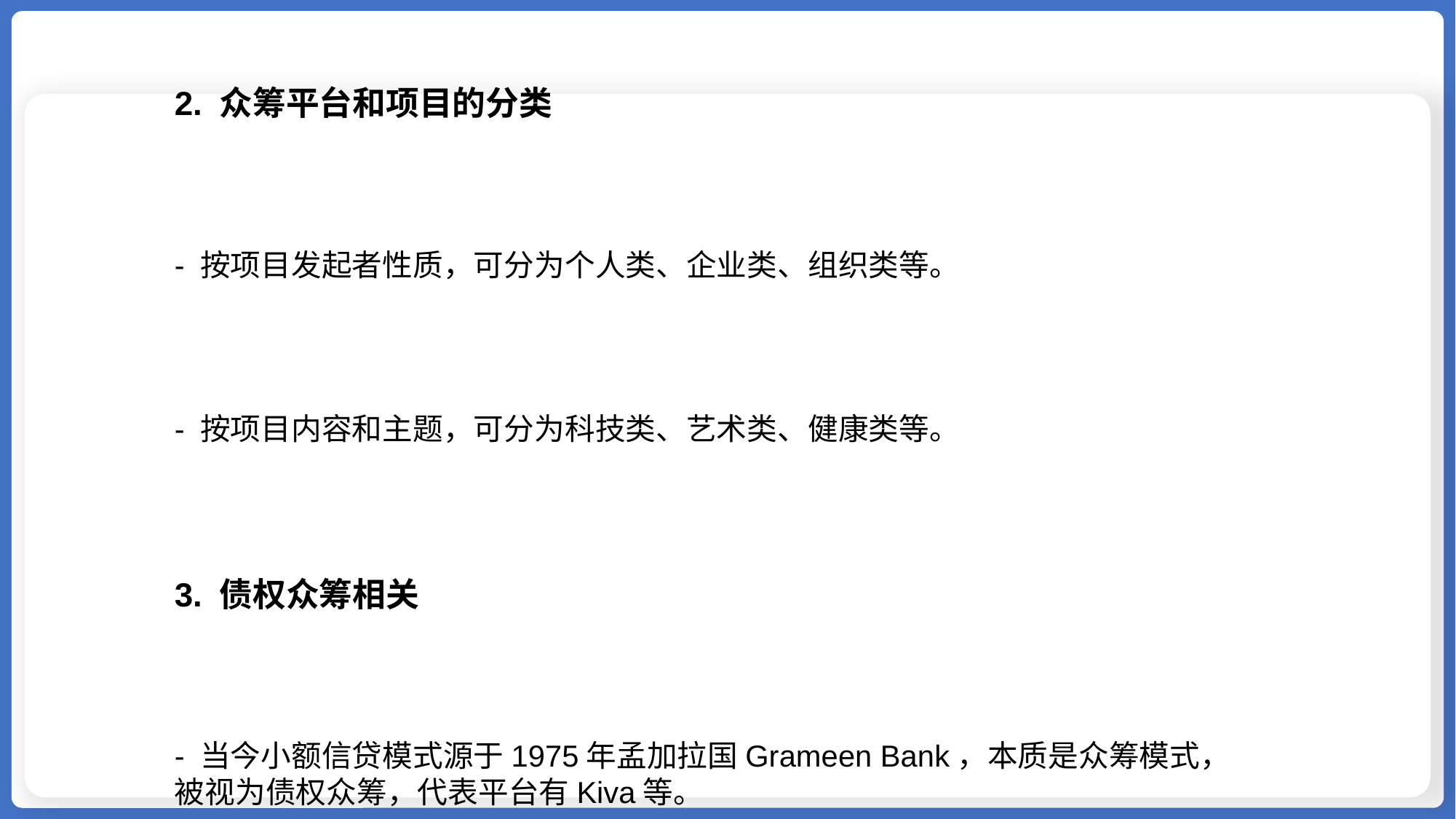

2. 众筹平台和项目的分类

- 按项目发起者性质，可分为个人类、企业类、组织类等。
- 按项目内容和主题，可分为科技类、艺术类、健康类等。
3. 债权众筹相关
- 当今小额信贷模式源于1975年孟加拉国Grameen Bank，本质是众筹模式，被视为债权众筹，代表平台有Kiva等。